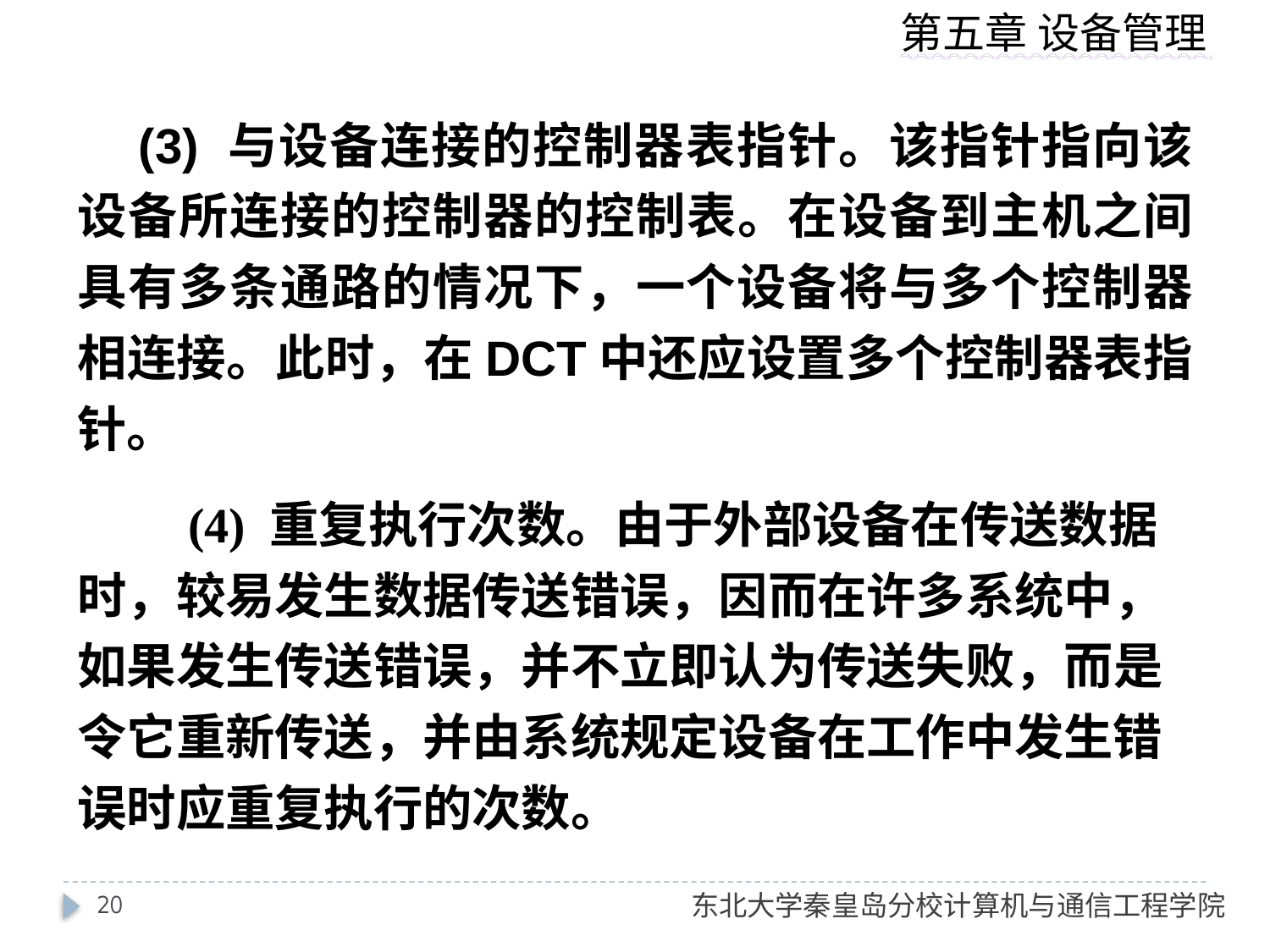

(3) 与设备连接的控制器表指针。该指针指向该设备所连接的控制器的控制表。在设备到主机之间具有多条通路的情况下，一个设备将与多个控制器相连接。此时，在DCT中还应设置多个控制器表指针。
　　(4) 重复执行次数。由于外部设备在传送数据时，较易发生数据传送错误，因而在许多系统中，如果发生传送错误，并不立即认为传送失败，而是令它重新传送，并由系统规定设备在工作中发生错误时应重复执行的次数。
20